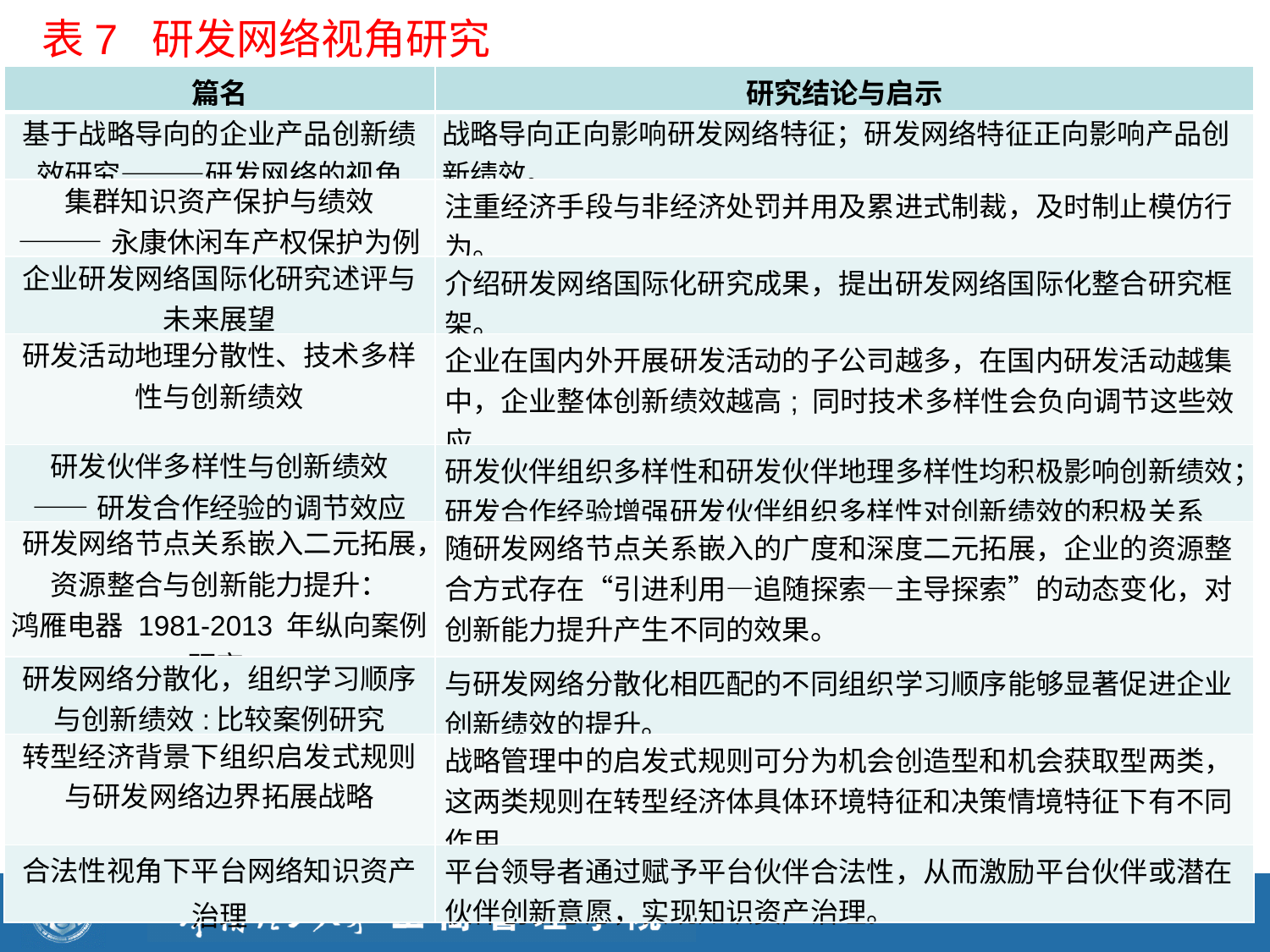

表7  研发网络视角研究
| 篇名 | 研究结论与启示 |
| --- | --- |
| 基于战略导向的企业产品创新绩效研究———研发网络的视角 | 战略导向正向影响研发网络特征；研发网络特征正向影响产品创新绩效。 |
| 集群知识资产保护与绩效 ———永康休闲车产权保护为例 | 注重经济手段与非经济处罚并用及累进式制裁，及时制止模仿行为。 |
| 企业研发网络国际化研究述评与未来展望 | 介绍研发网络国际化研究成果，提出研发网络国际化整合研究框架。 |
| 研发活动地理分散性、技术多样性与创新绩效 | 企业在国内外开展研发活动的子公司越多，在国内研发活动越集中，企业整体创新绩效越高; 同时技术多样性会负向调节这些效应。 |
| 研发伙伴多样性与创新绩效 ——研发合作经验的调节效应 | 研发伙伴组织多样性和研发伙伴地理多样性均积极影响创新绩效；研发合作经验增强研发伙伴组织多样性对创新绩效的积极关系 |
| 研发网络节点关系嵌入二元拓展， 资源整合与创新能力提升： 鸿雁电器 1981-2013 年纵向案例研究 | 随研发网络节点关系嵌入的广度和深度二元拓展，企业的资源整合方式存在“引进利用—追随探索—主导探索”的动态变化，对创新能力提升产生不同的效果。 |
| 研发网络分散化，组织学习顺序与创新绩效:比较案例研究 | 与研发网络分散化相匹配的不同组织学习顺序能够显著促进企业创新绩效的提升。 |
| 转型经济背景下组织启发式规则与研发网络边界拓展战略 | 战略管理中的启发式规则可分为机会创造型和机会获取型两类，这两类规则在转型经济体具体环境特征和决策情境特征下有不同作用。 |
| 合法性视角下平台网络知识资产治理 | 平台领导者通过赋予平台伙伴合法性，从而激励平台伙伴或潜在伙伴创新意愿，实现知识资产治理。 |